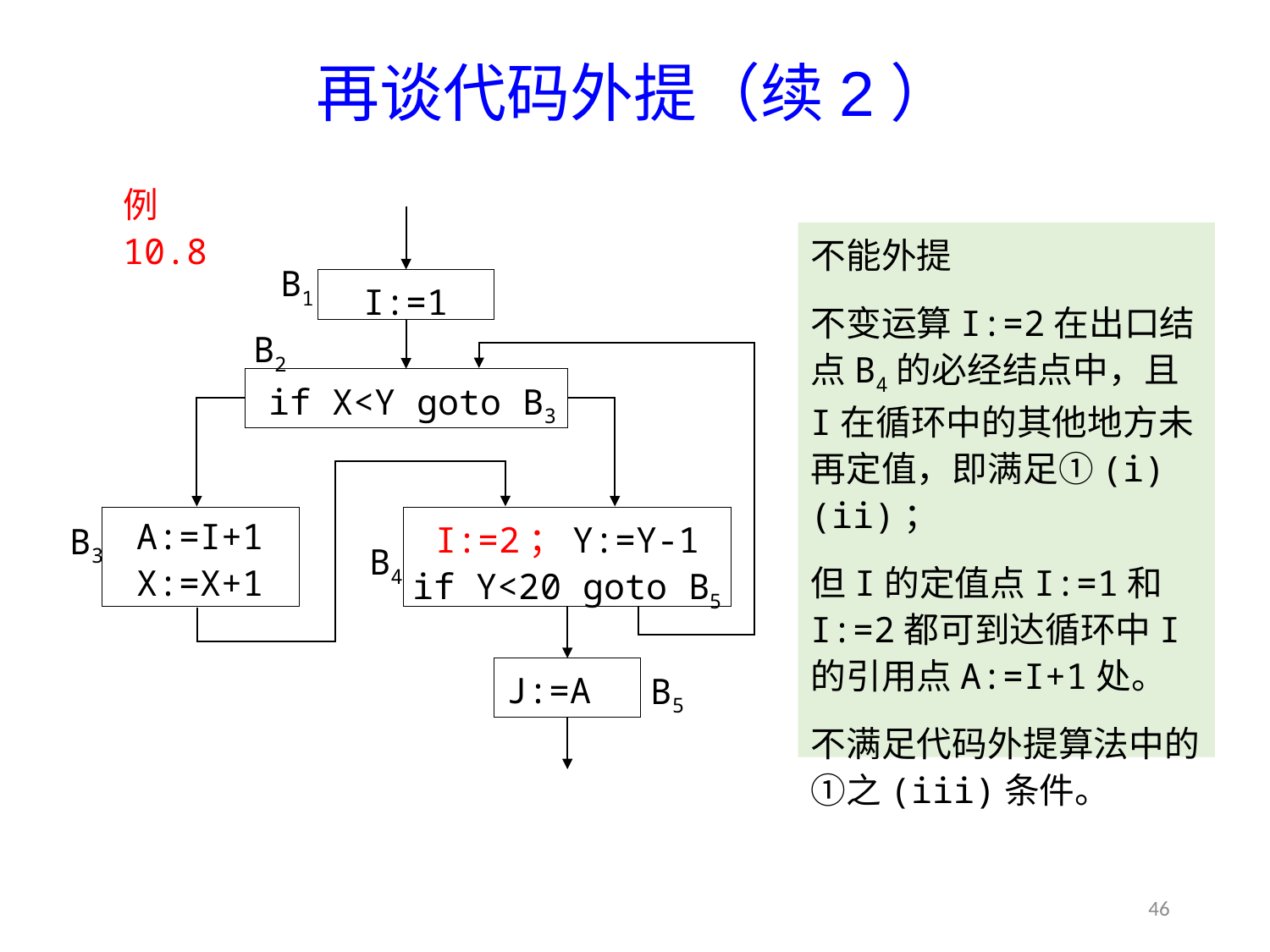

# 再谈代码外提（续2）
例10.8
B1
I:=1
B2

if X<Y goto B3

A:=I+1
X:=X+1
I:=2；Y:=Y-1
if Y<20 goto B5
B3
B4
J:=A
B5
不能外提
不变运算I:=2在出口结点B4的必经结点中，且I在循环中的其他地方未再定值，即满足①(i)(ii)；
但I的定值点I:=1和I:=2都可到达循环中I的引用点A:=I+1处。
不满足代码外提算法中的①之(iii)条件。
46